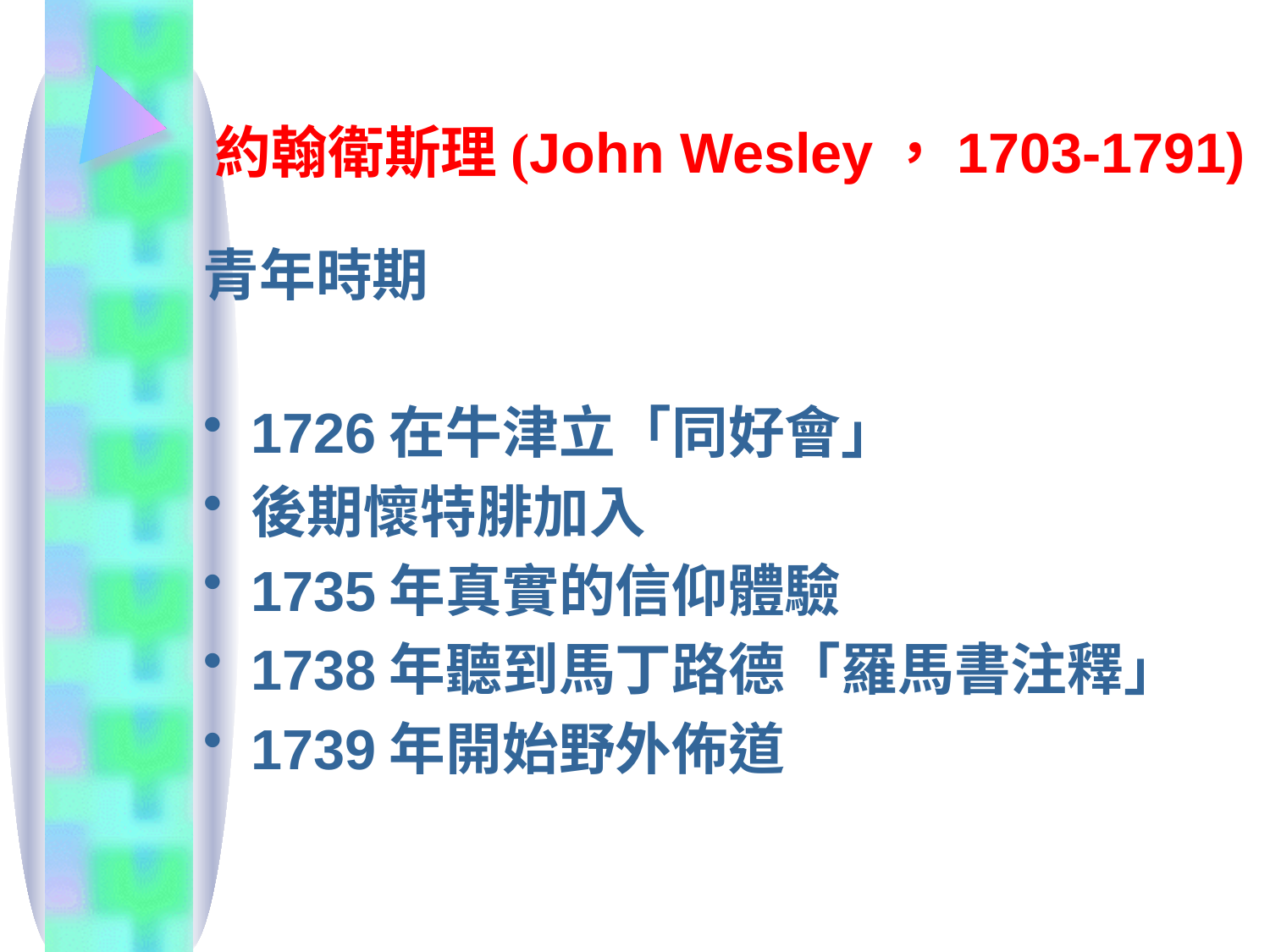

# 約翰衛斯理(John Wesley，1703-1791)
青年時期

1726在牛津立「同好會」
後期懷特腓加入
1735年真實的信仰體驗
1738年聽到馬丁路德「羅馬書注釋」
1739年開始野外佈道